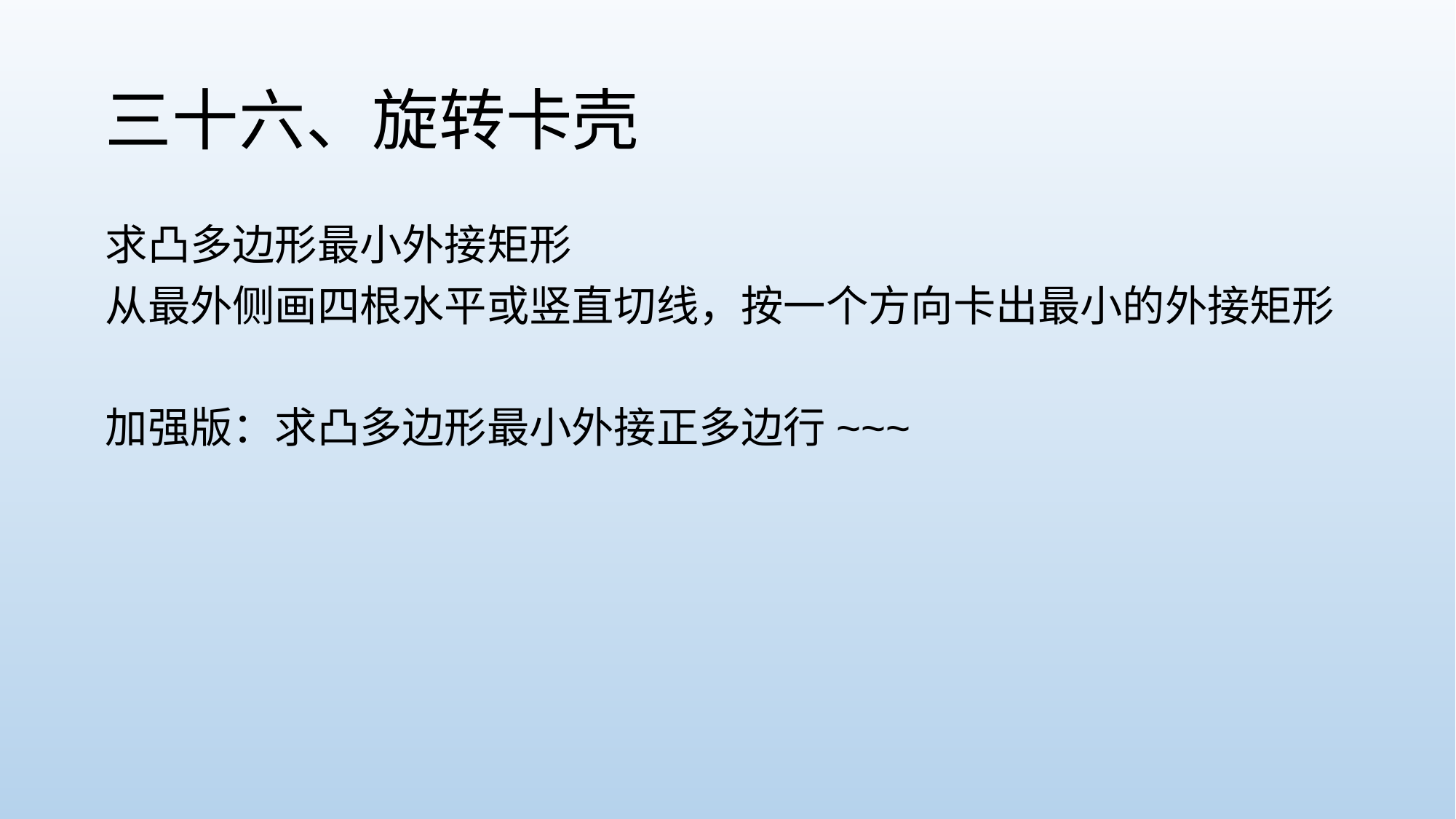

# 三十六、旋转卡壳
求凸多边形最小外接矩形
从最外侧画四根水平或竖直切线，按一个方向卡出最小的外接矩形

加强版：求凸多边形最小外接正多边行~~~